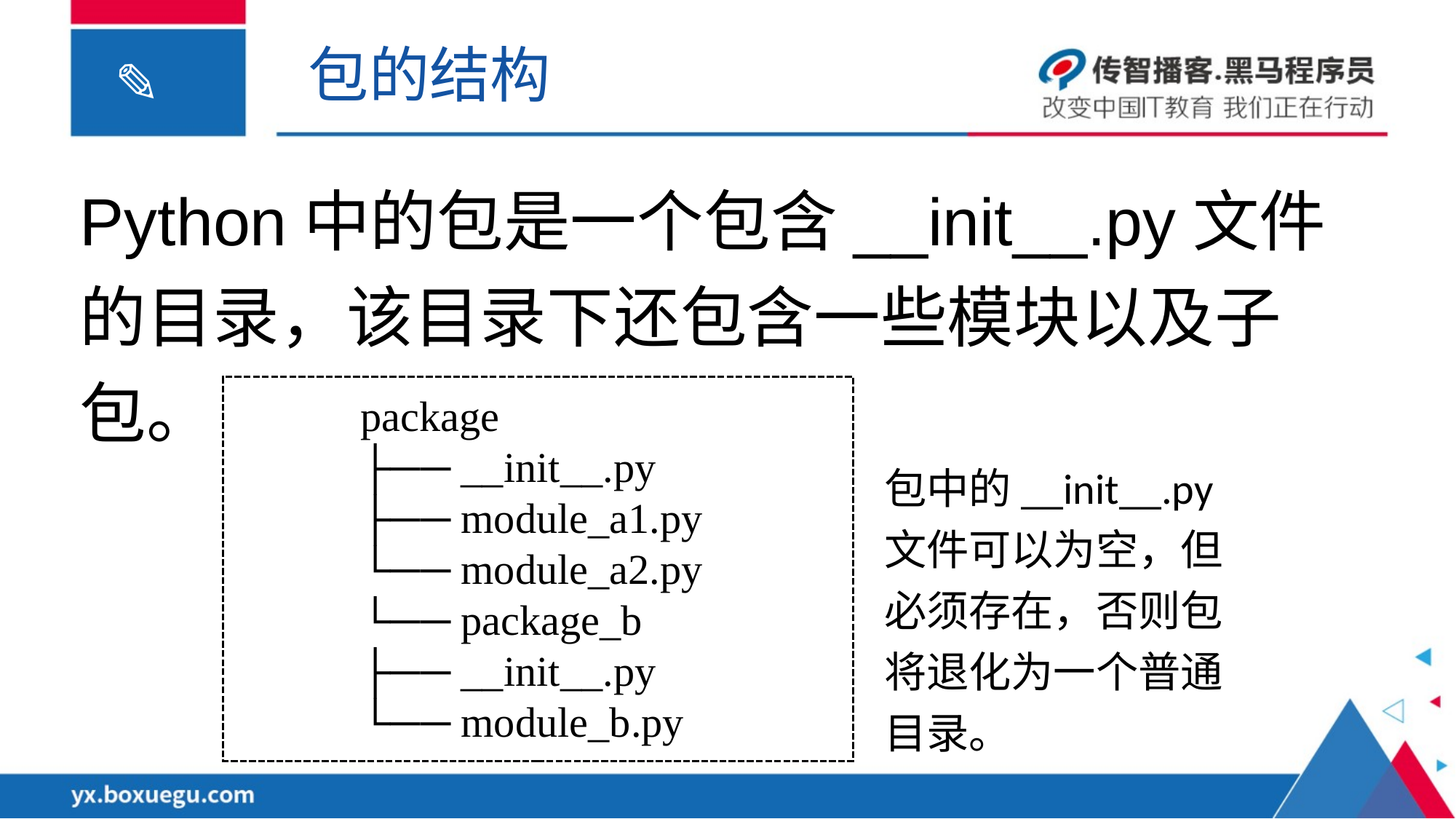

包的结构
Python中的包是一个包含__init__.py文件的目录，该目录下还包含一些模块以及子包。

package
├── __init__.py
├── module_a1.py
└── module_a2.py
└── package_b
├── __init__.py
└── module_b.py
包中的__init__.py文件可以为空，但必须存在，否则包将退化为一个普通目录。